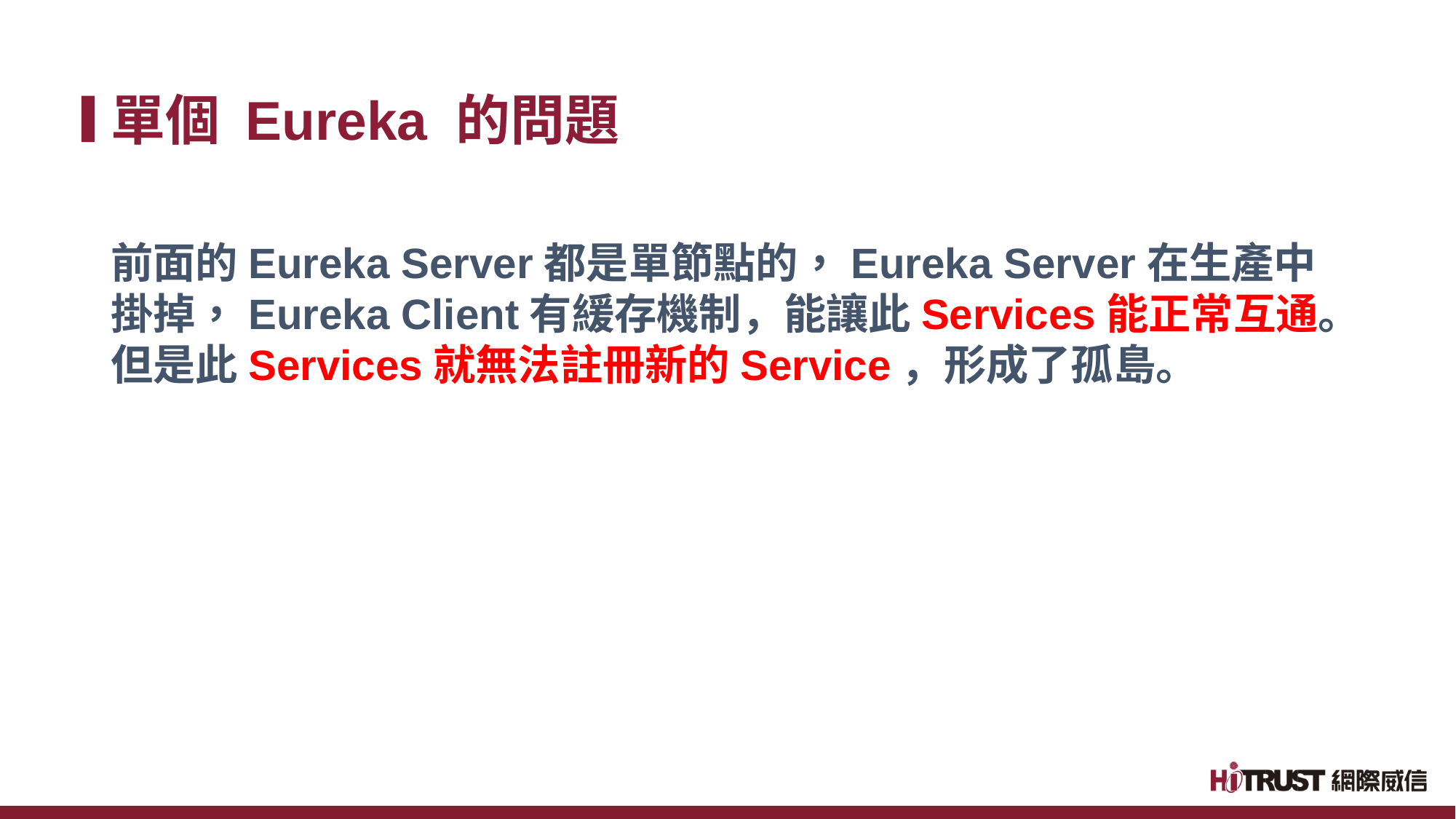

# 單個 Eureka 的問題

前面的Eureka Server都是單節點的，Eureka Server在生產中掛掉，Eureka Client有緩存機制，能讓此Services能正常互通。但是此Services就無法註冊新的Service，形成了孤島。